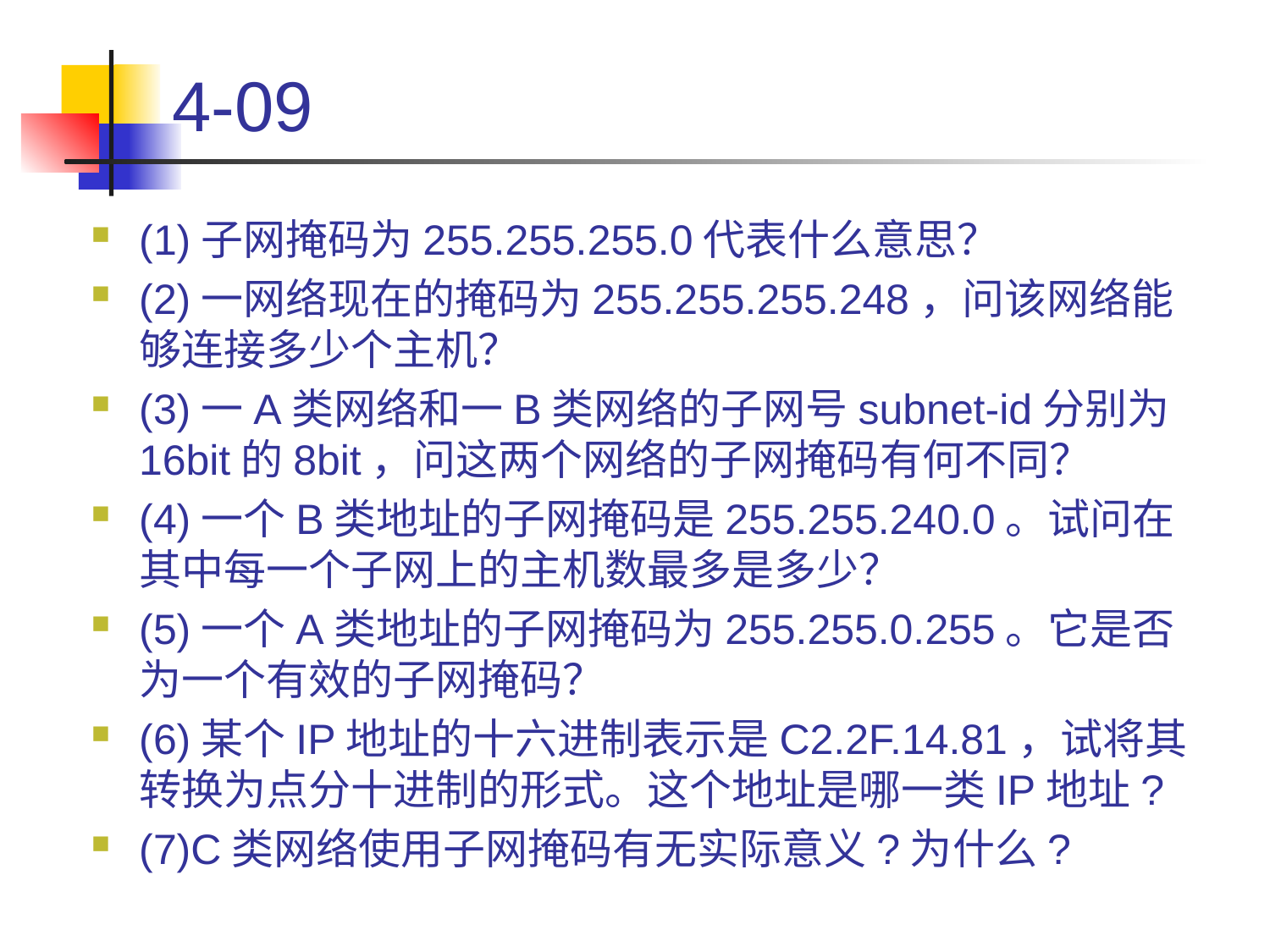

# 4-09
(1)子网掩码为255.255.255.0代表什么意思？
(2)一网络现在的掩码为255.255.255.248，问该网络能够连接多少个主机？
(3)一A类网络和一B类网络的子网号subnet-id分别为16bit的8bit，问这两个网络的子网掩码有何不同？
(4)一个B类地址的子网掩码是255.255.240.0。试问在其中每一个子网上的主机数最多是多少？
(5)一个A类地址的子网掩码为255.255.0.255。它是否为一个有效的子网掩码？
(6)某个IP地址的十六进制表示是C2.2F.14.81，试将其转换为点分十进制的形式。这个地址是哪一类IP地址?
(7)C类网络使用子网掩码有无实际意义?为什么?